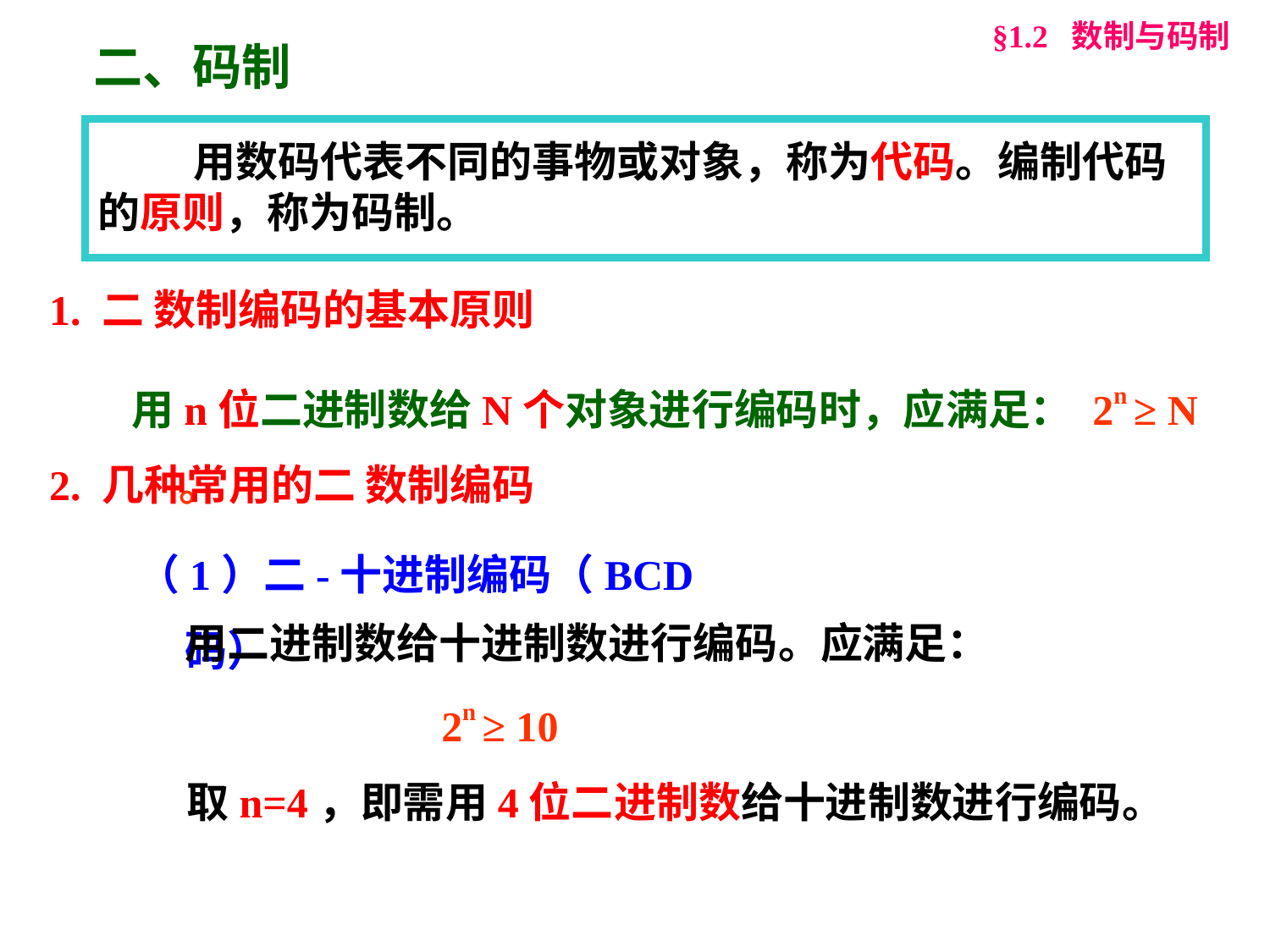

§1.2  数制与码制
二、码制

         用数码代表不同的事物或对象，称为代码。编制代码的原则，称为码制。
1. 二 数制编码的基本原则
用n位二进制数给N个对象进行编码时，应满足： 2n ≥ N 。
2. 几种常用的二 数制编码
（1）二-十进制编码（BCD码）
用二进制数给十进制数进行编码。应满足：
 2n ≥ 10
取n=4，即需用4位二进制数给十进制数进行编码。